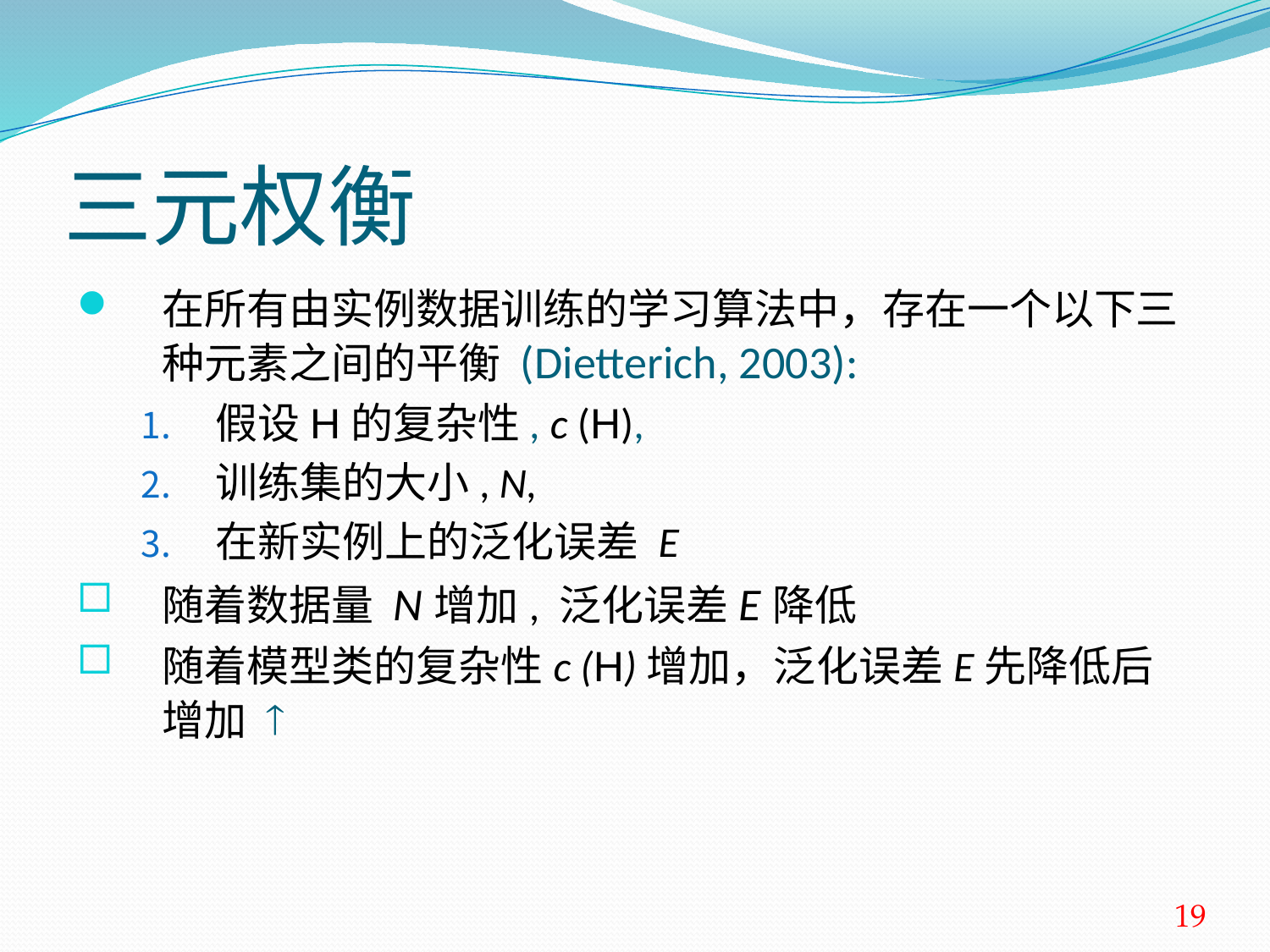

# 三元权衡
在所有由实例数据训练的学习算法中，存在一个以下三种元素之间的平衡 (Dietterich, 2003):
假设H的复杂性, c (H),
训练集的大小, N,
在新实例上的泛化误差 E
随着数据量 N增加­, 泛化误差E降低
随着模型类的复杂性c (H)增加，泛化误差E先降低后增加 ­
19